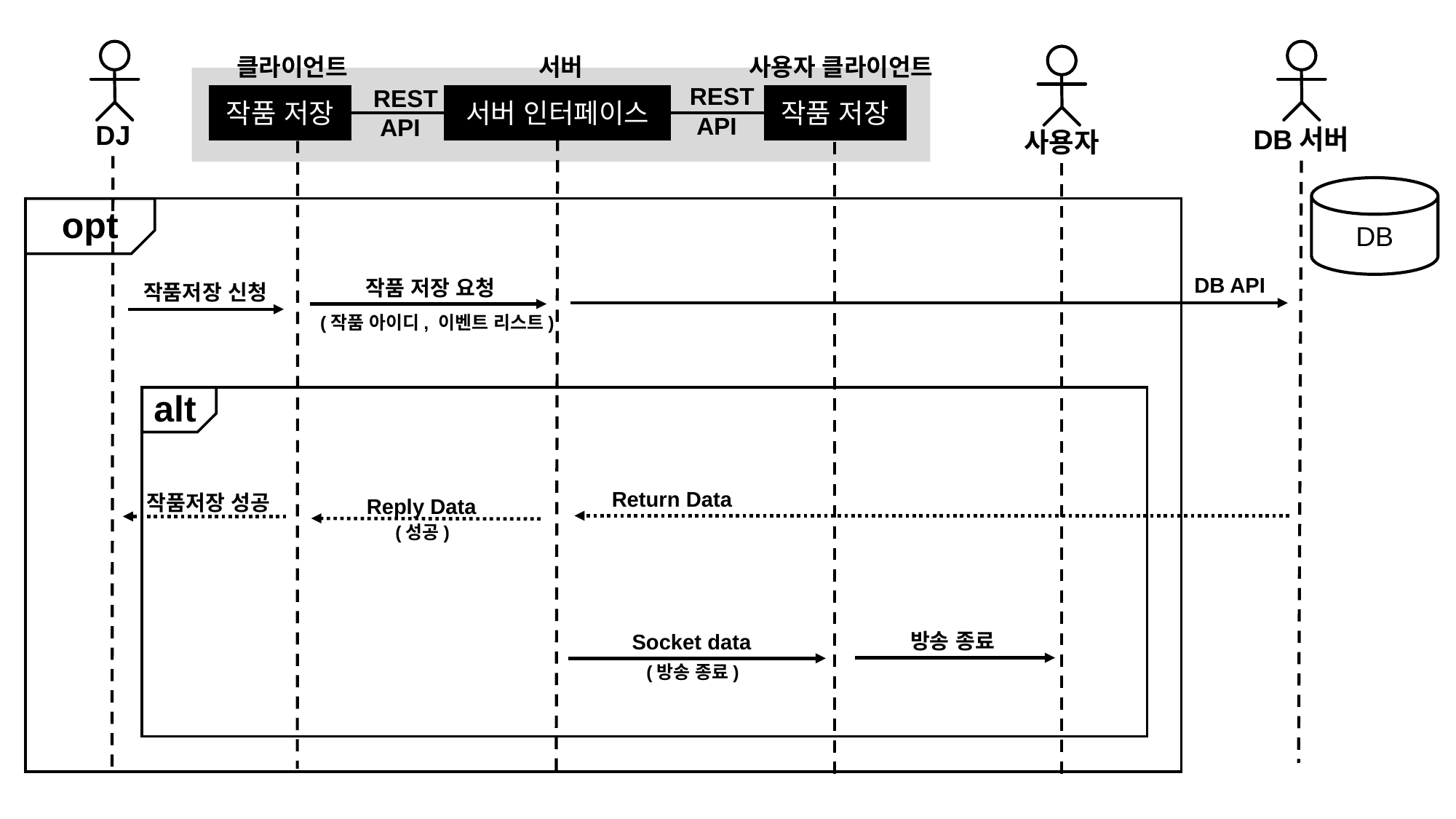

DJ

DB서버
클라이언트
서버

사용자
사용자 클라이언트

REST
 API
작품 저장
서버 인터페이스
작품 저장
REST
 API
DB
opt

DB API
작품 저장 요청
작품저장 신청
(작품 아이디, 이벤트 리스트)
alt

Return Data
작품저장 성공
Reply Data
(성공)
방송 종료
Socket data
(방송 종료)